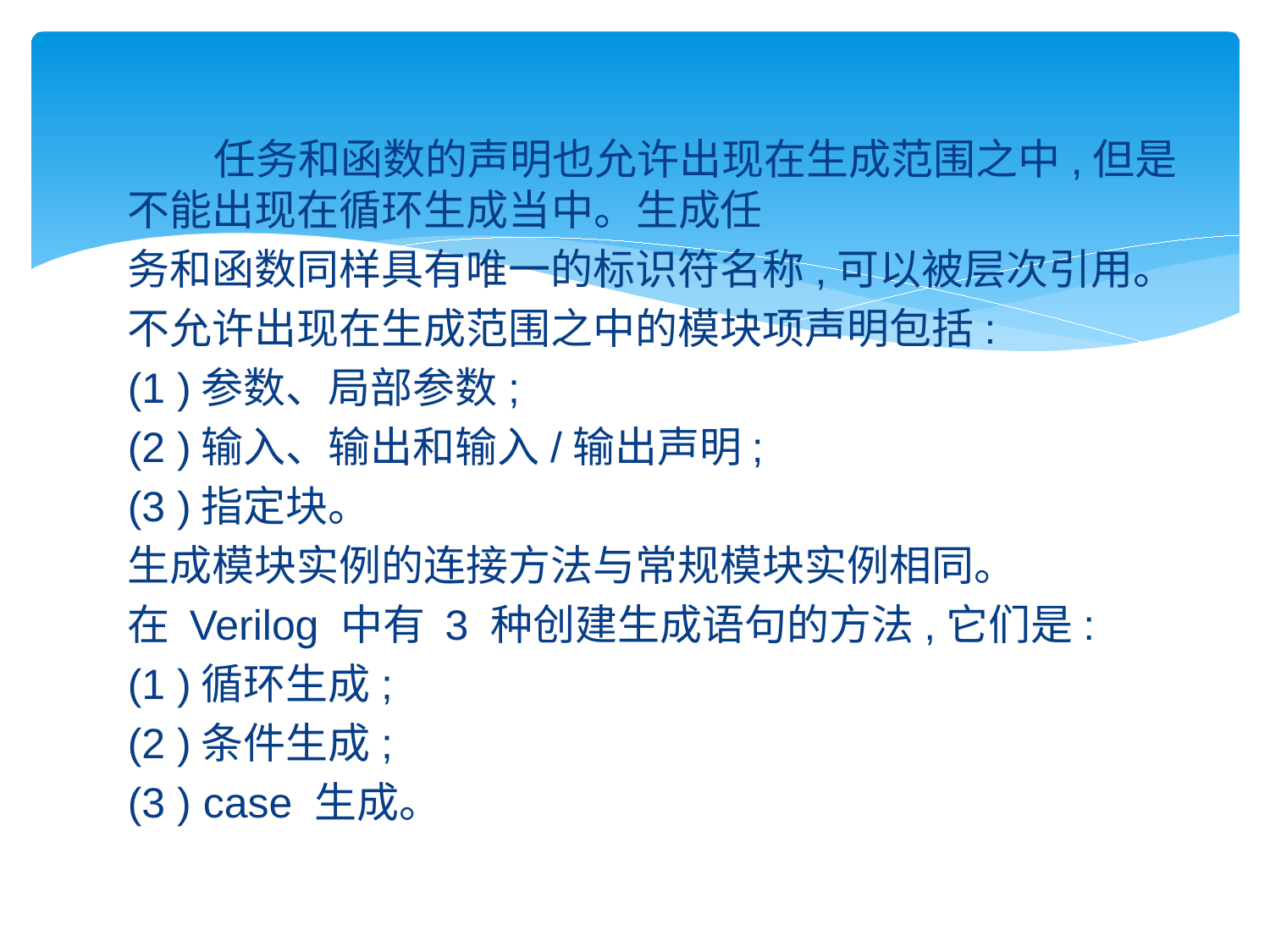

任务和函数的声明也允许出现在生成范围之中,但是不能出现在循环生成当中。生成任
务和函数同样具有唯一的标识符名称,可以被层次引用。
不允许出现在生成范围之中的模块项声明包括:
(1 )参数、局部参数;
(2 )输入、输出和输入/输出声明;
(3 )指定块。
生成模块实例的连接方法与常规模块实例相同。
在 Verilog 中有 3 种创建生成语句的方法,它们是:
(1 )循环生成;
(2 )条件生成;
(3 ) case 生成。